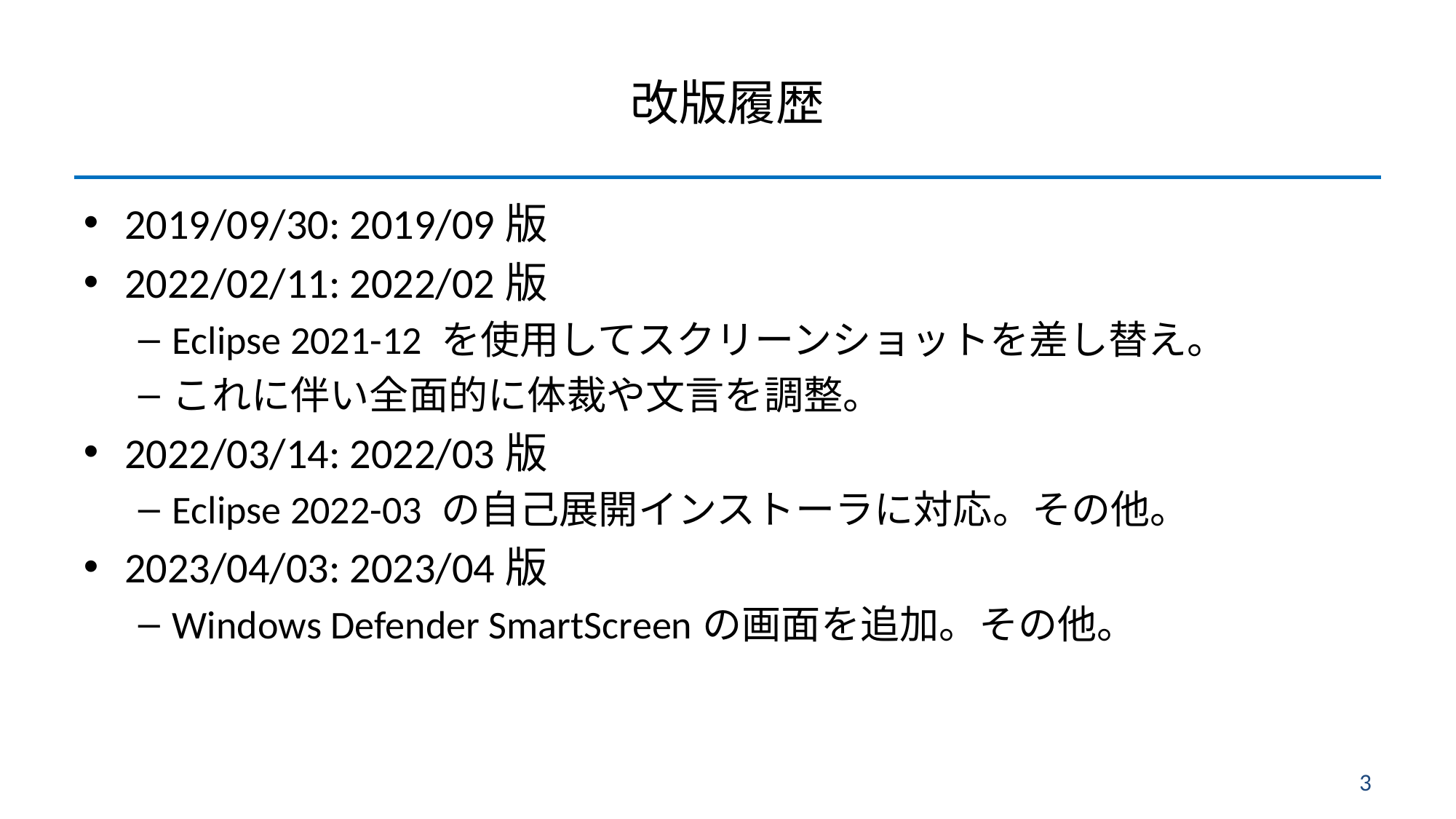

# 改版履歴
2019/09/30: 2019/09版
2022/02/11: 2022/02版
Eclipse 2021-12 を使用してスクリーンショットを差し替え。
これに伴い全面的に体裁や文言を調整。
2022/03/14: 2022/03版
Eclipse 2022-03 の自己展開インストーラに対応。その他。
2023/04/03: 2023/04版
Windows Defender SmartScreenの画面を追加。その他。
3